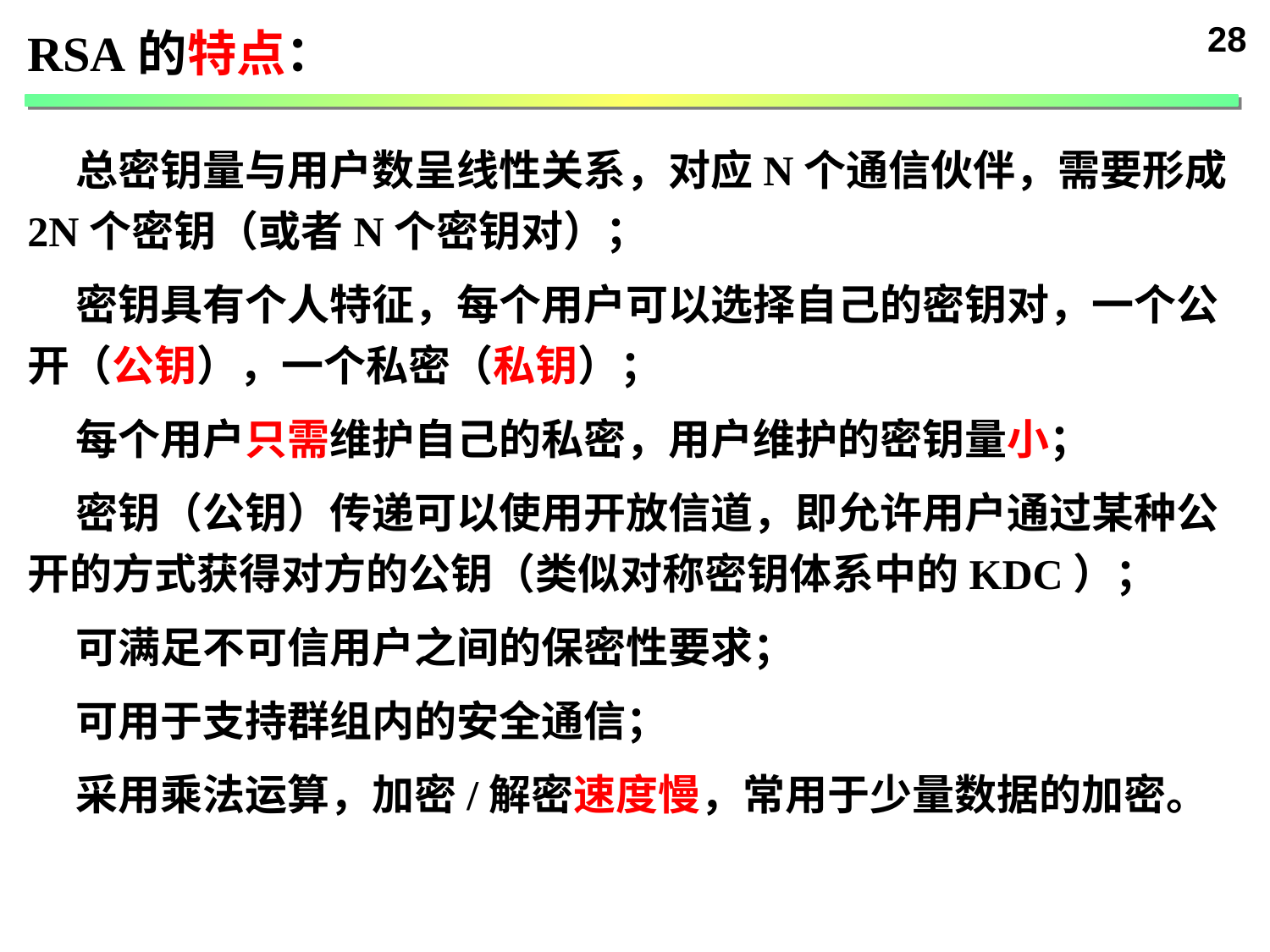

28
RSA的特点：

    总密钥量与用户数呈线性关系，对应N个通信伙伴，需要形成2N个密钥（或者N个密钥对）；
    密钥具有个人特征，每个用户可以选择自己的密钥对，一个公开（公钥），一个私密（私钥）；
    每个用户只需维护自己的私密，用户维护的密钥量小；
    密钥（公钥）传递可以使用开放信道，即允许用户通过某种公开的方式获得对方的公钥（类似对称密钥体系中的KDC）；
    可满足不可信用户之间的保密性要求；
    可用于支持群组内的安全通信；
    采用乘法运算，加密/解密速度慢，常用于少量数据的加密。